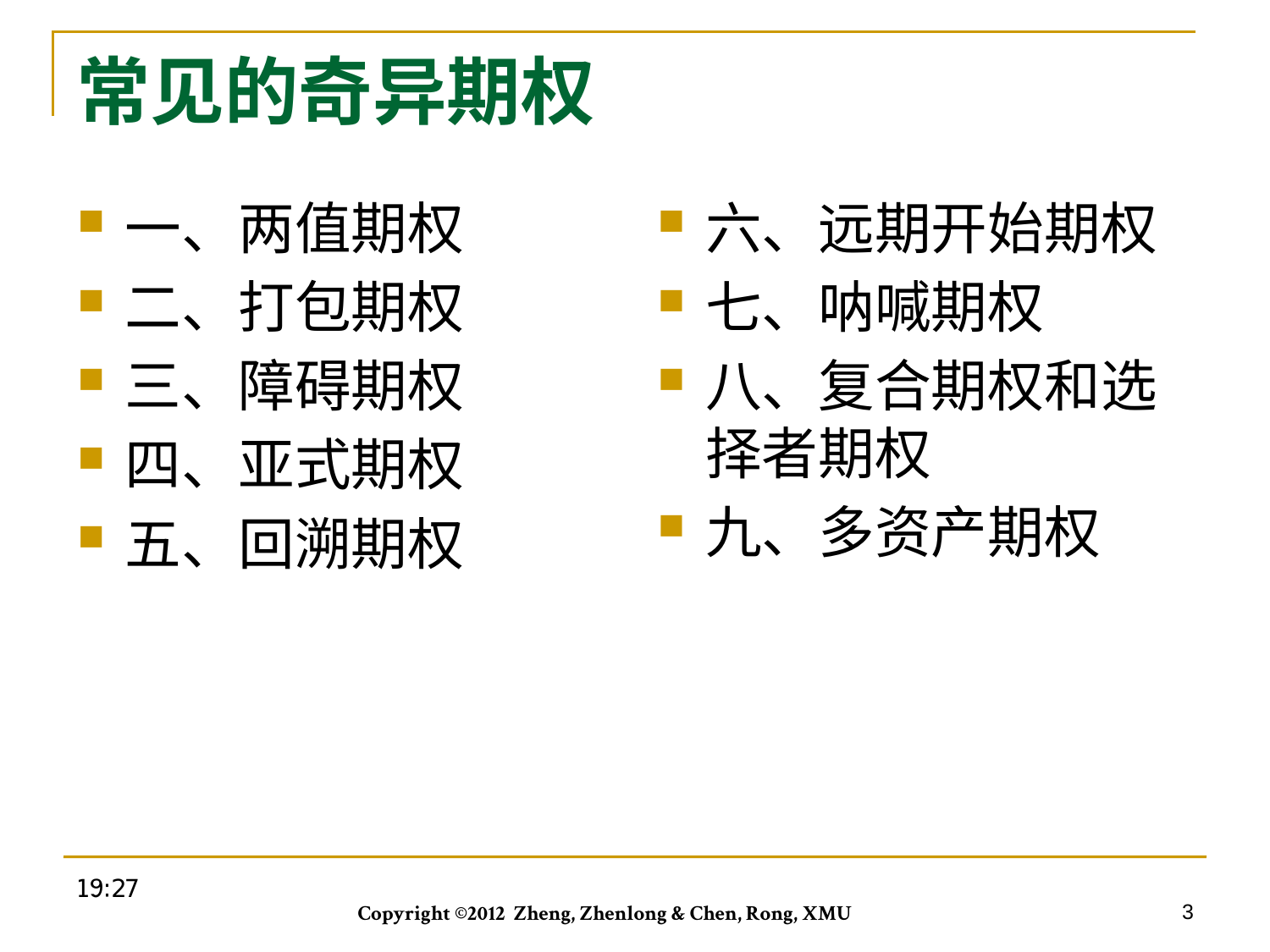

# 常见的奇异期权
一、两值期权
二、打包期权
三、障碍期权
四、亚式期权
五、回溯期权
六、远期开始期权
七、呐喊期权
八、复合期权和选择者期权
九、多资产期权

19:27
3
Copyright ©2012  Zheng, Zhenlong & Chen, Rong, XMU